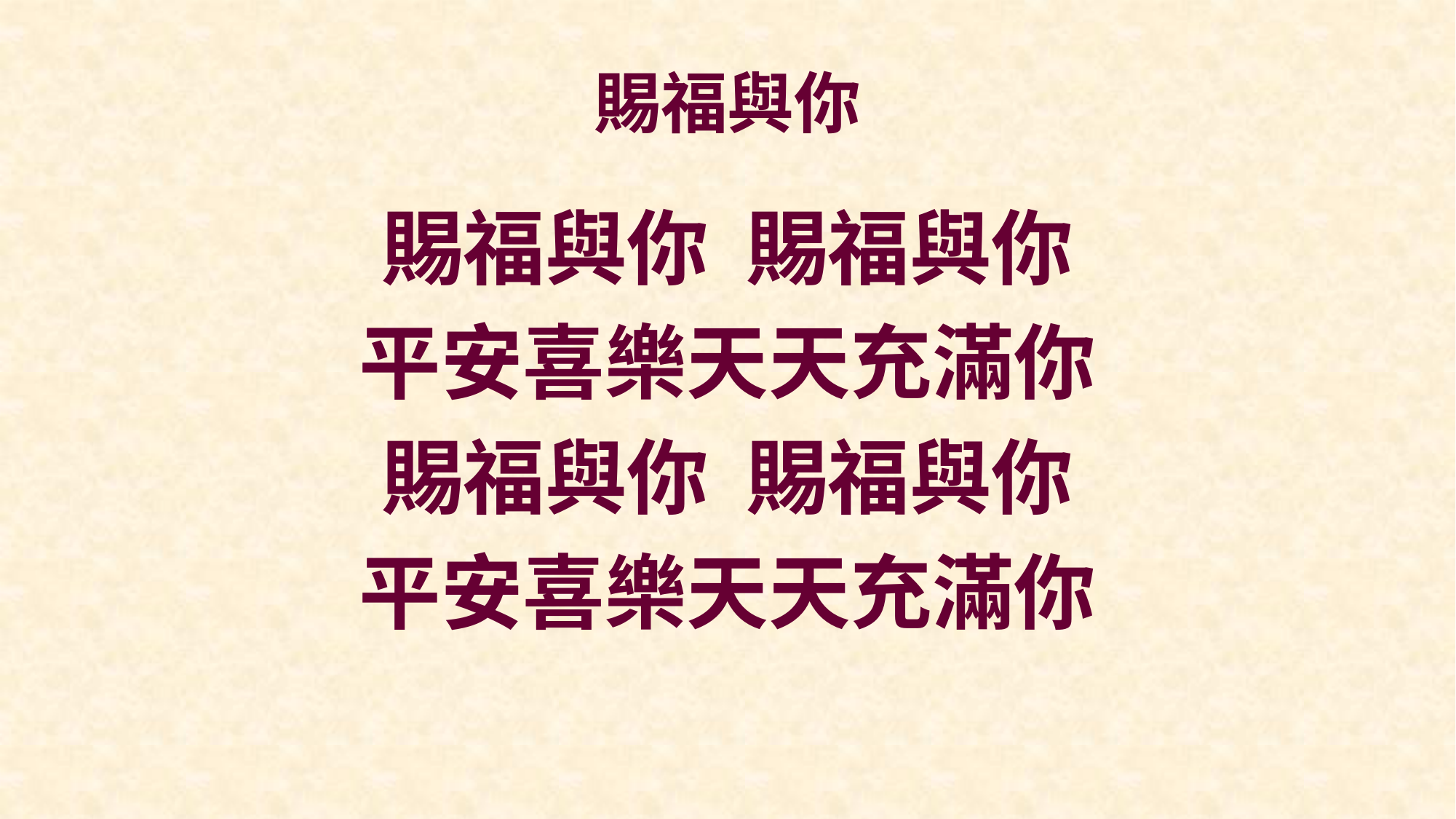

# 賜福與你
賜福與你  賜福與你
平安喜樂天天充滿你
賜福與你  賜福與你
平安喜樂天天充滿你